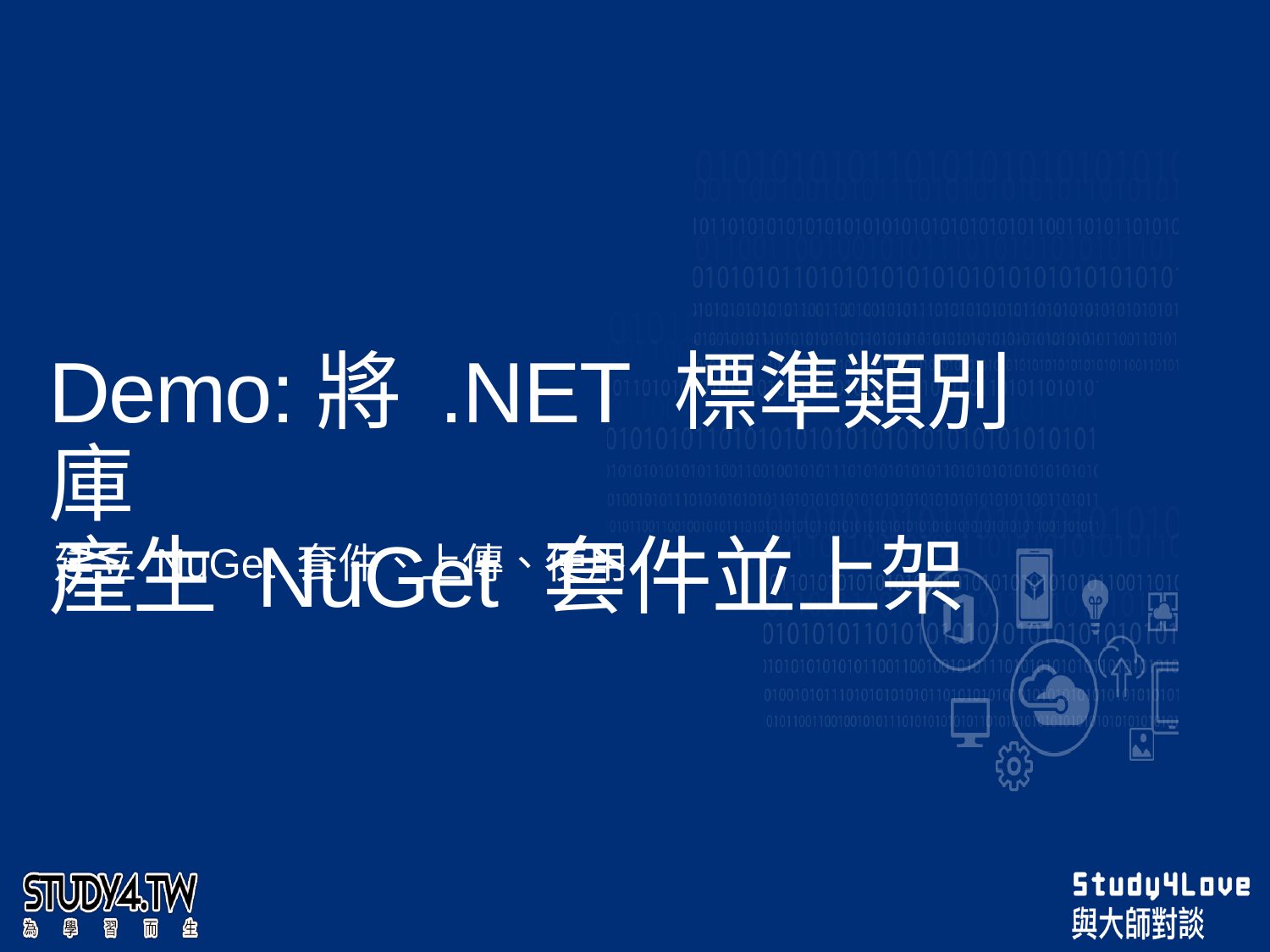

# Demo:將 .NET 標準類別庫 產生 NuGet 套件並上架
建立 NuGet 套件、上傳、使用